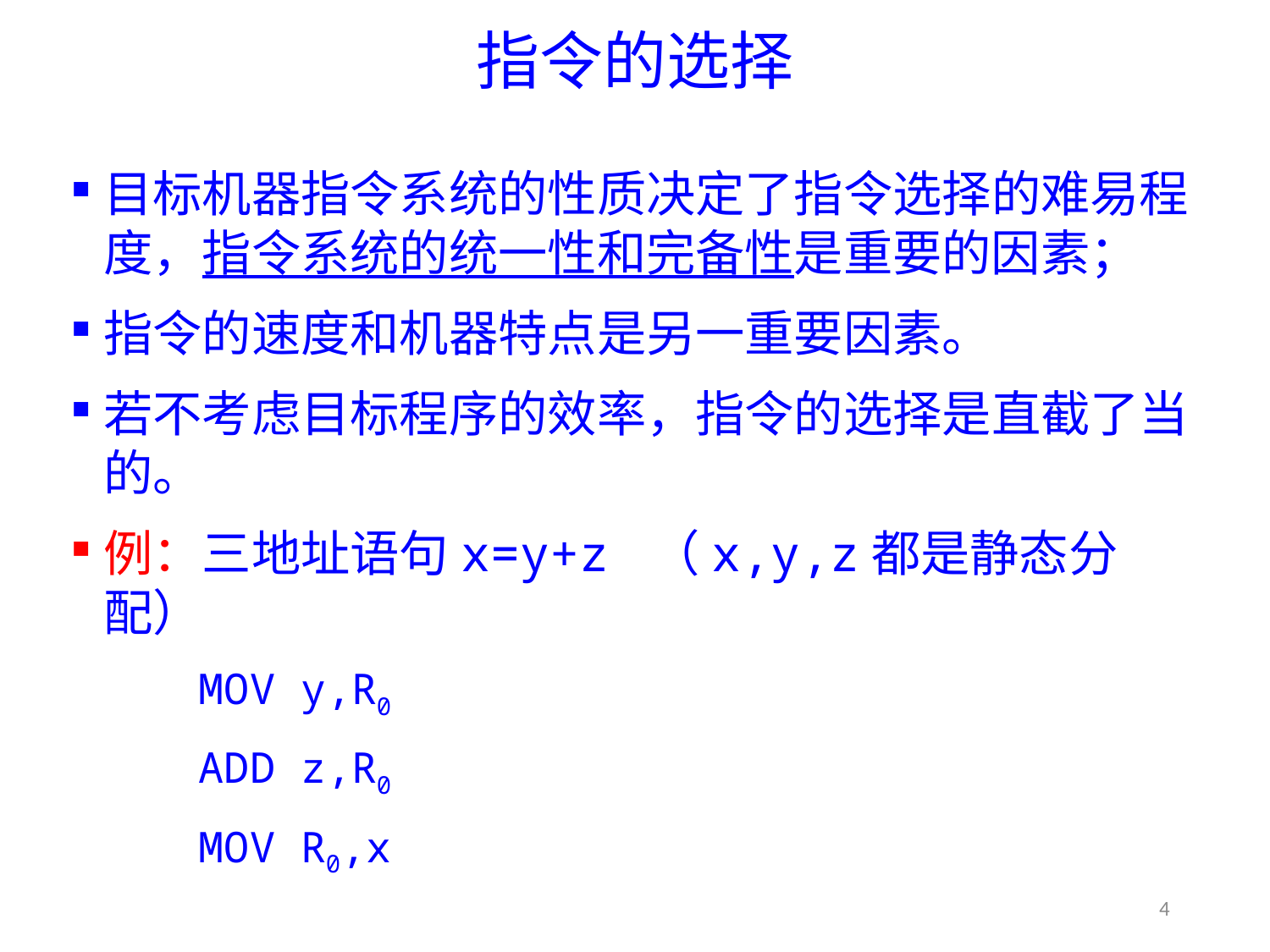

# 指令的选择
目标机器指令系统的性质决定了指令选择的难易程度，指令系统的统一性和完备性是重要的因素；
指令的速度和机器特点是另一重要因素。
若不考虑目标程序的效率，指令的选择是直截了当的。
例：三地址语句x=y+z （x,y,z都是静态分配）
MOV y,R0
ADD z,R0
MOV R0,x
4